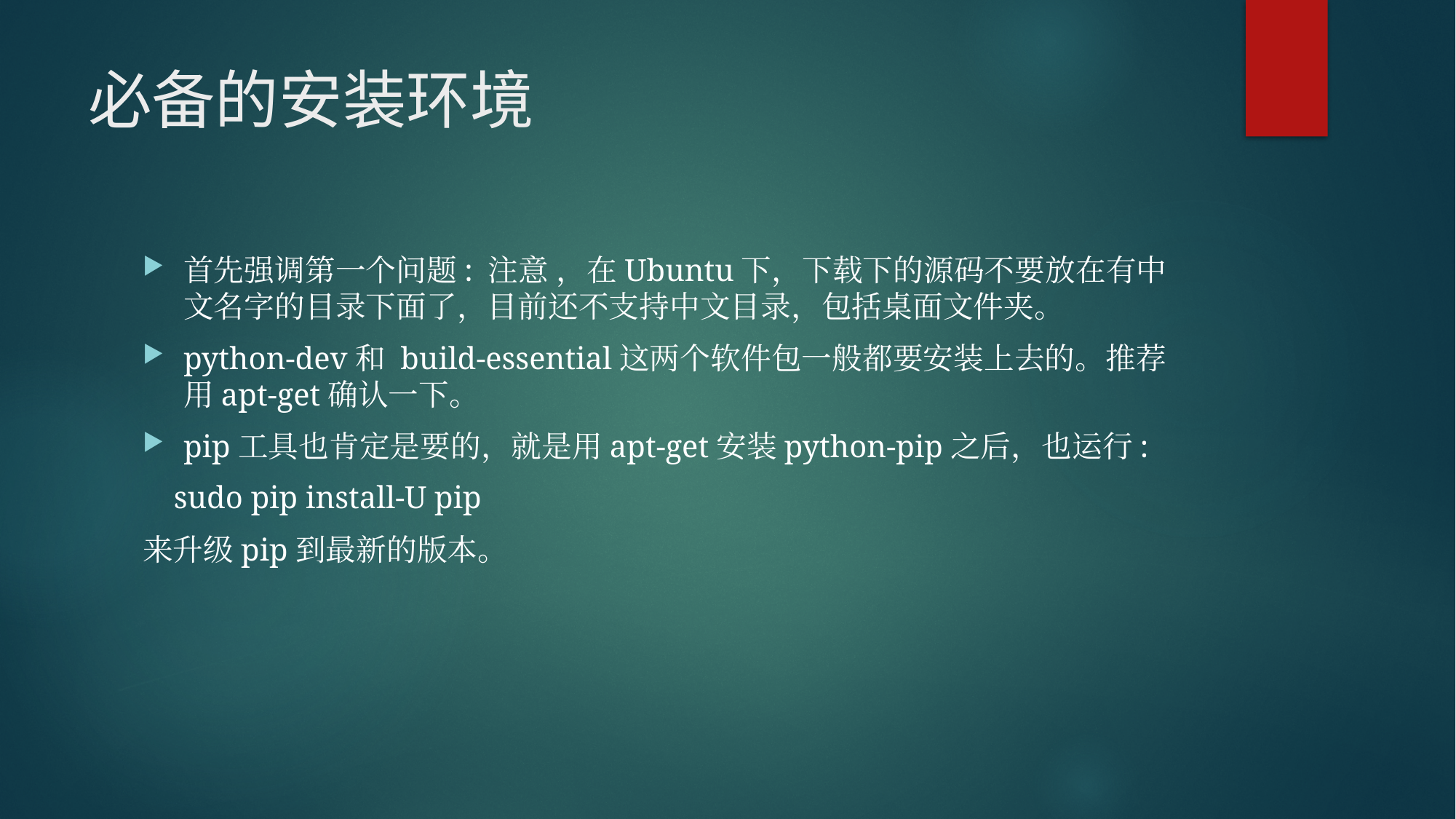

# 必备的安装环境
首先强调第一个问题: 注意 ，在Ubuntu下，下载下的源码不要放在有中文名字的目录下面了，目前还不支持中文目录，包括桌面文件夹。
python-dev和 build-essential这两个软件包一般都要安装上去的。推荐用apt-get确认一下。
pip工具也肯定是要的，就是用apt-get安装python-pip之后，也运行:
    sudo pip install-U pip
来升级pip到最新的版本。